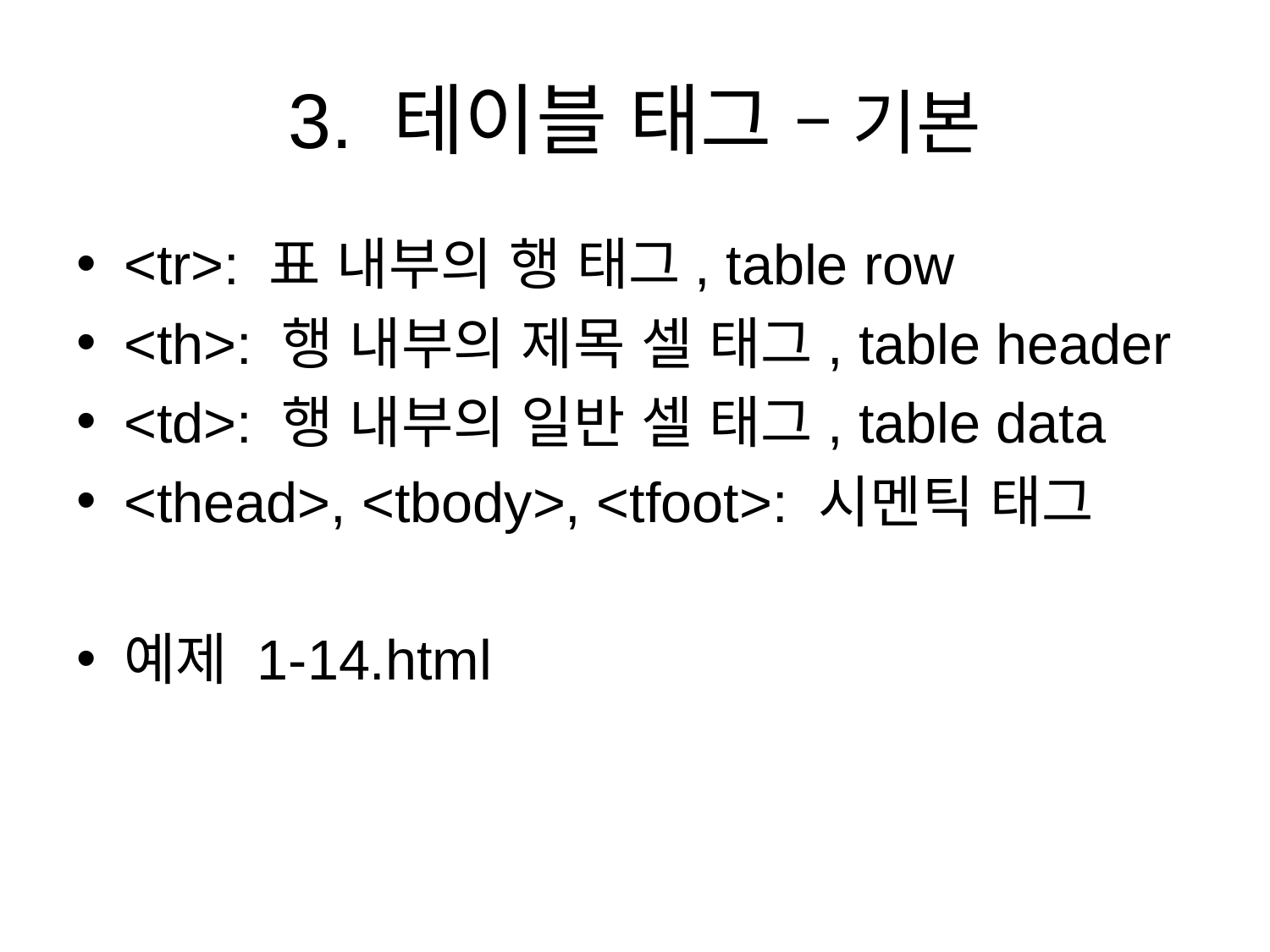

# 3. 테이블 태그 – 기본
<tr>: 표 내부의 행 태그, table row
<th>: 행 내부의 제목 셀 태그, table header
<td>: 행 내부의 일반 셀 태그, table data
<thead>, <tbody>, <tfoot>: 시멘틱 태그

예제 1-14.html